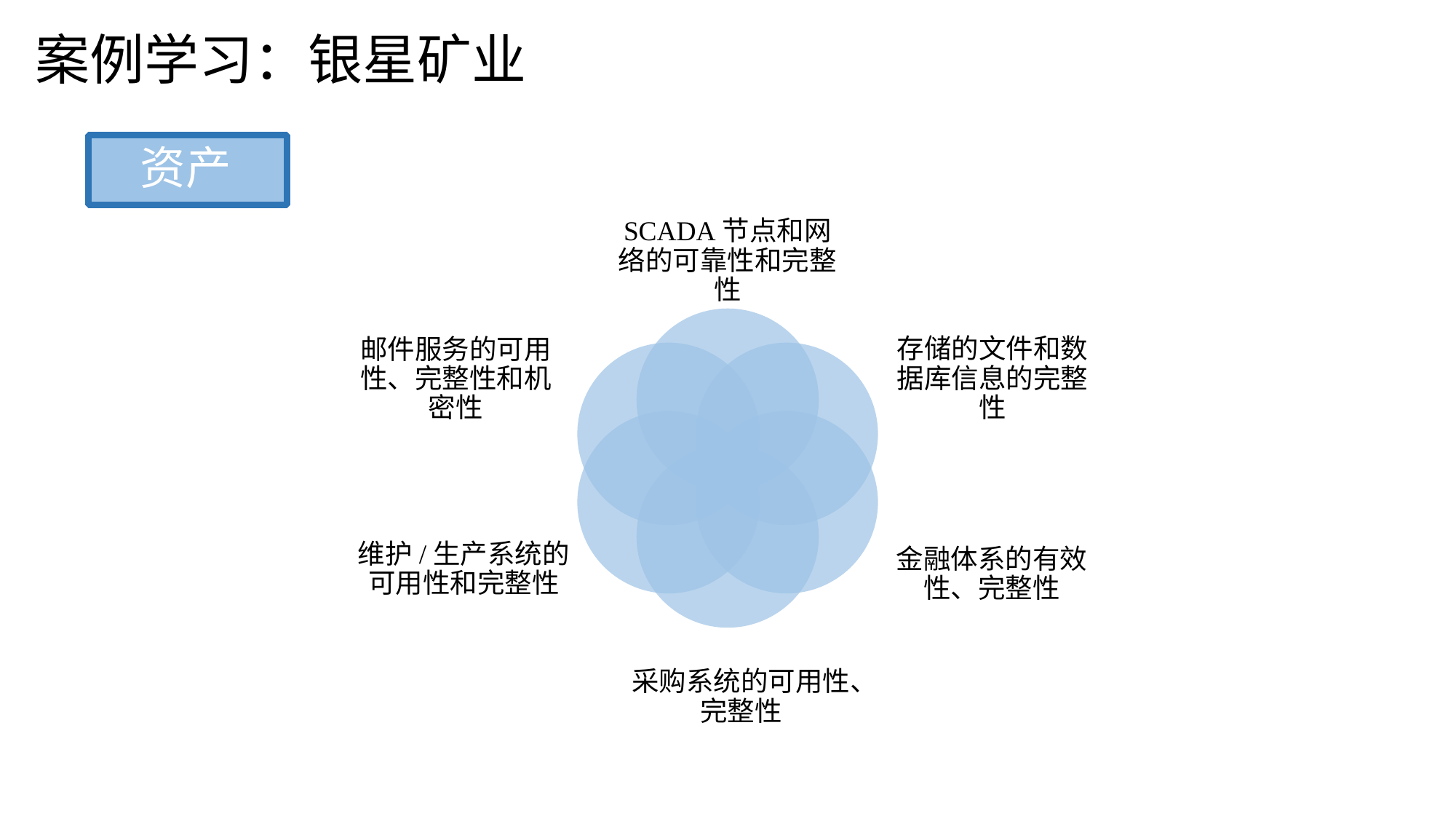

案例学习：银星矿业

资产
SCADA节点和网络的可靠性和完整性
存储的文件和数据库信息的完整性
金融体系的有效性、完整性
采购系统的可用性、完整性
维护/生产系统的可用性和完整性
邮件服务的可用性、完整性和机密性